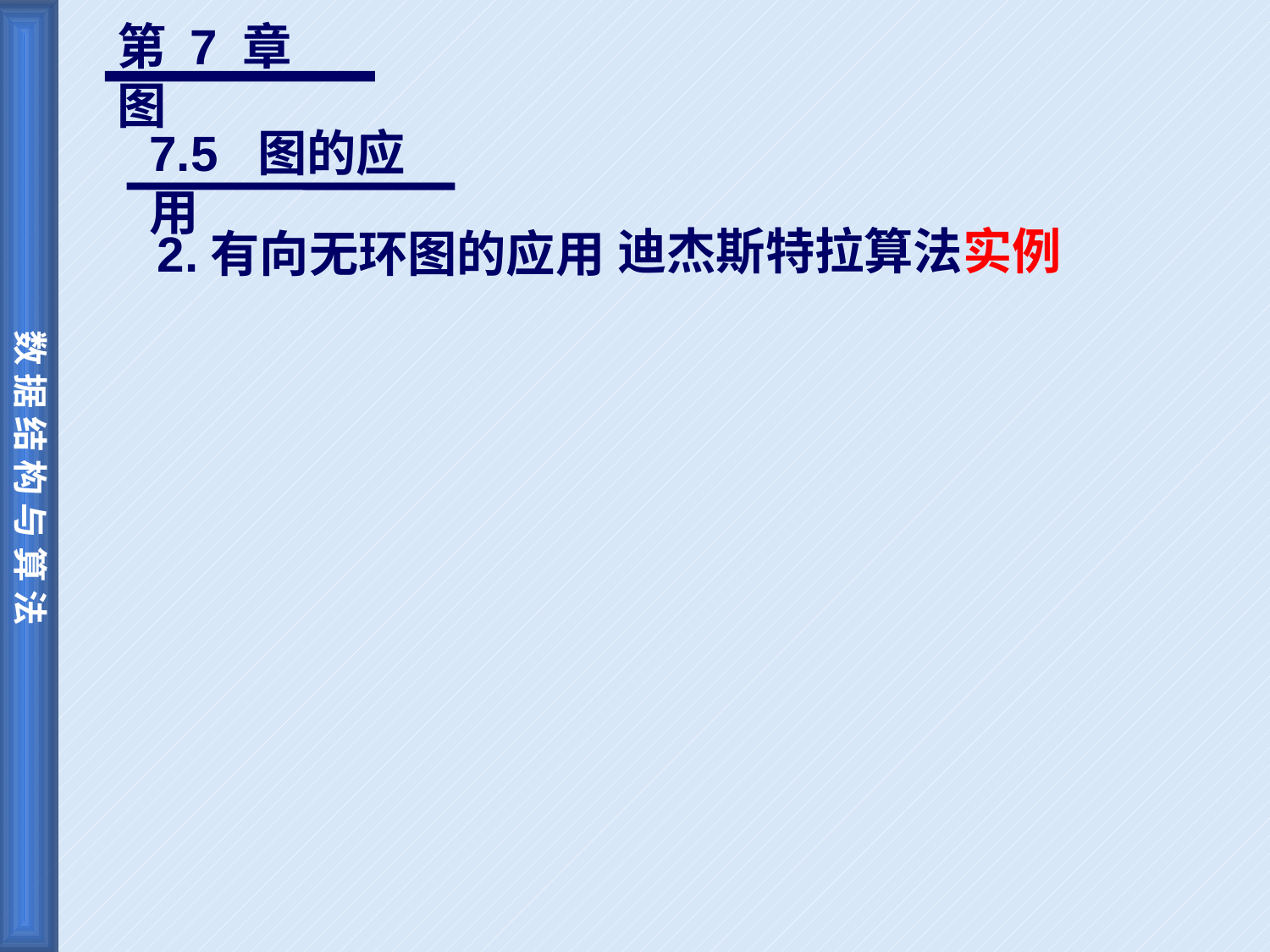

第 7 章  图

7.5  图的应用

迪杰斯特拉算法实例
2.有向无环图的应用
28